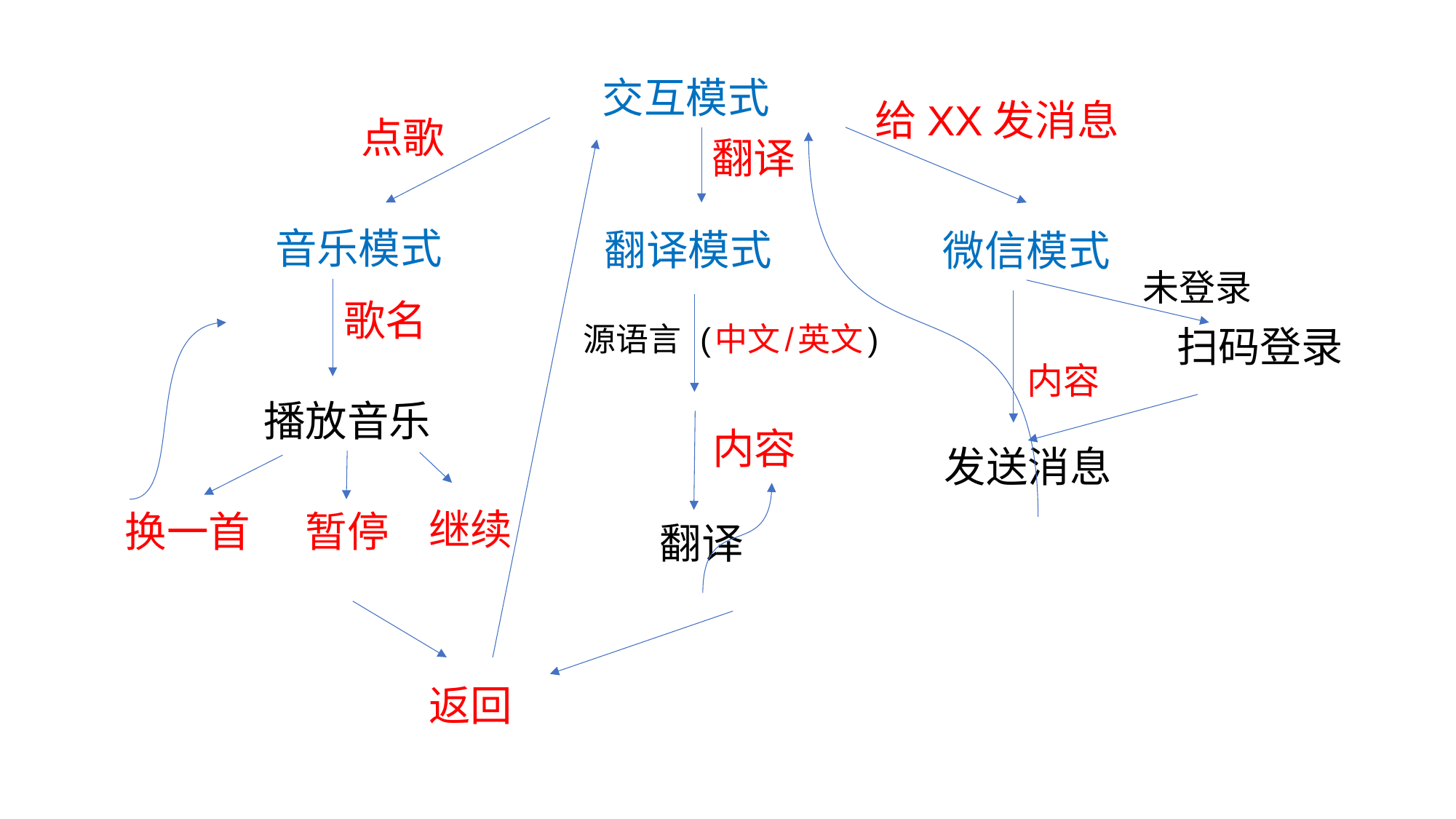

# 交互模式
给XX发消息
点歌
翻译
音乐模式
翻译模式
微信模式
未登录
歌名
源语言  (中文/英文)
扫码登录
内容
播放音乐
内容
发送消息
继续
换一首
暂停
翻译
返回